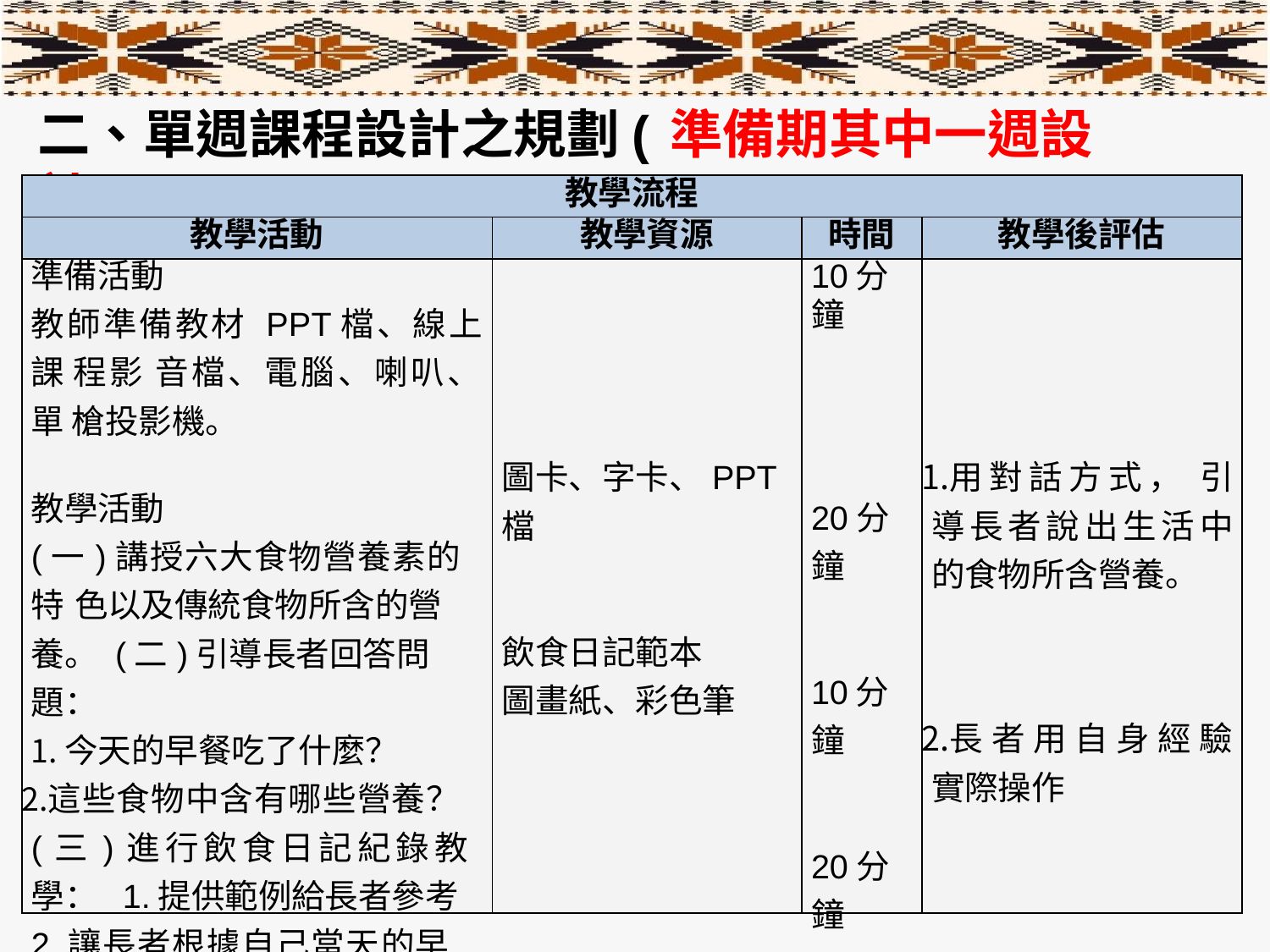

# 二、單週課程設計之規劃(準備期其中一週設計)
| 教學流程 |  |  |  |
| --- | --- | --- | --- |
| 教學活動 | 教學資源 | 時間 | 教學後評估 |
| 準備活動 教師準備教材 PPT檔、線上課 程影 音檔、電腦、喇叭、單 槍投影機。 教學活動 (一)講授六大食物營養素的特 色以及傳統食物所含的營養。 (二)引導長者回答問題： 今天的早餐吃了什麼？ 這些食物中含有哪些營養？ (三)進行飲食日記紀錄教學： 1.提供範例給長者參考 2.讓長者根據自己當天的早餐 做做看 | 圖卡、字卡、PPT檔 飲食日記範本 圖畫紙、彩色筆 | 10分鐘 20分鐘 10分鐘 20分鐘 | 用對話方式， 引 導長者說出生活中 的食物所含營養。 長者用自身經驗 實際操作 |